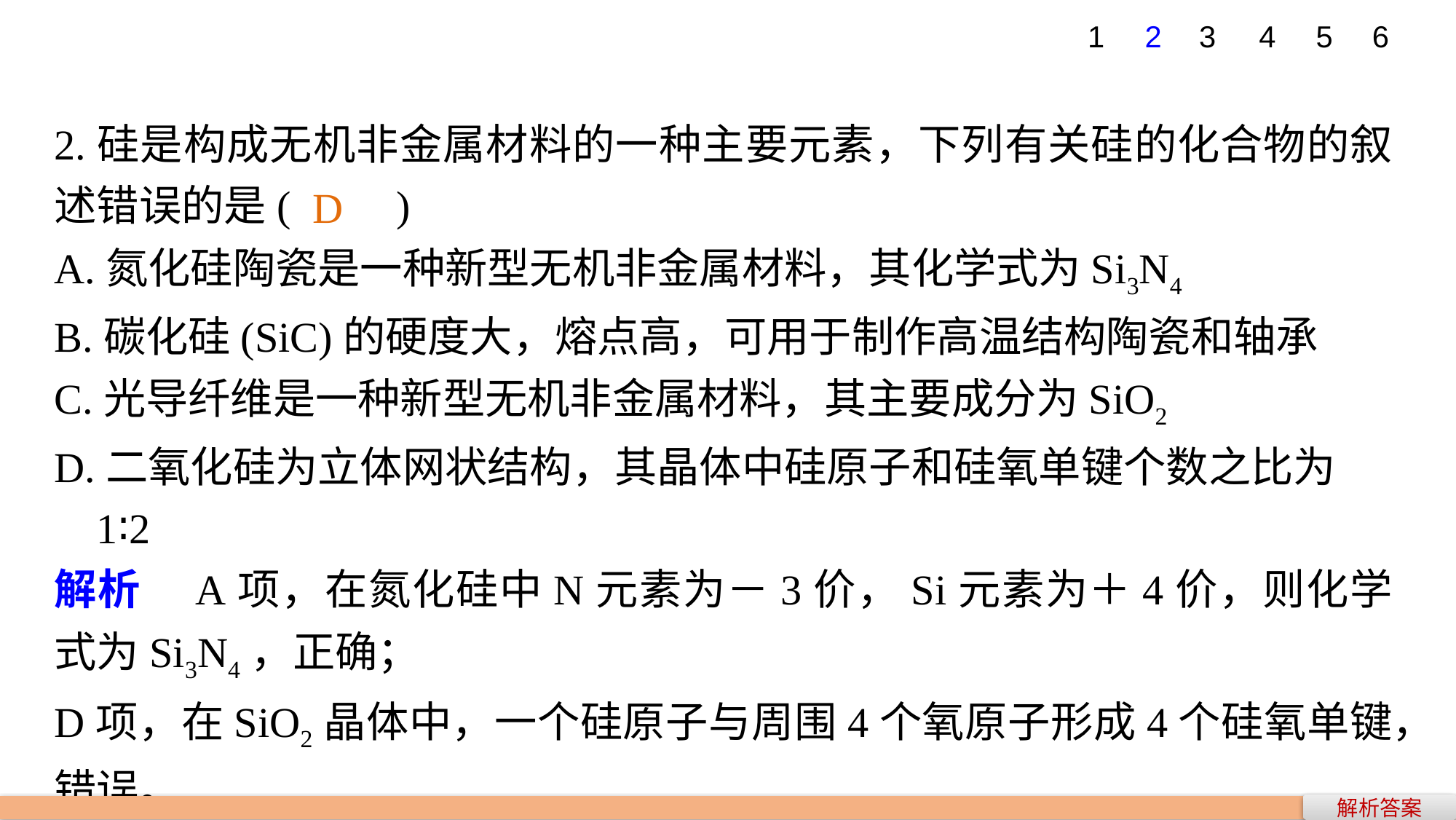

1
2
3
4
5
6
2.硅是构成无机非金属材料的一种主要元素，下列有关硅的化合物的叙述错误的是(　　)
A.氮化硅陶瓷是一种新型无机非金属材料，其化学式为Si3N4
B.碳化硅(SiC)的硬度大，熔点高，可用于制作高温结构陶瓷和轴承
C.光导纤维是一种新型无机非金属材料，其主要成分为SiO2
D.二氧化硅为立体网状结构，其晶体中硅原子和硅氧单键个数之比为
    1∶2
解析　A项，在氮化硅中N元素为－3价，Si元素为＋4价，则化学式为Si3N4，正确；
D项，在SiO2晶体中，一个硅原子与周围4个氧原子形成4个硅氧单键，错误。
D
解析答案